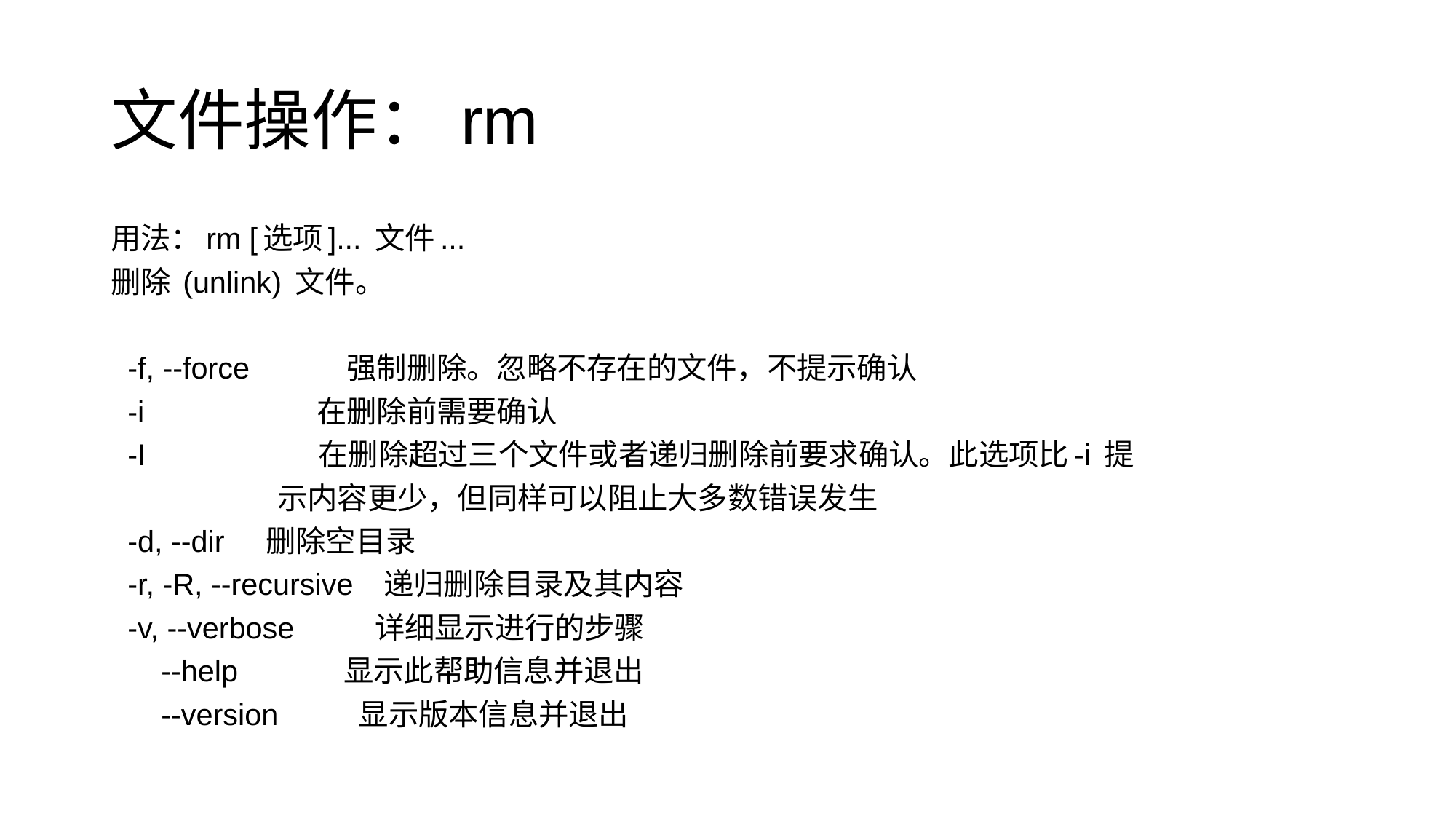

# 文件操作：rm
用法：rm [选项]... 文件...
删除 (unlink) 文件。

  -f, --force           强制删除。忽略不存在的文件，不提示确认
  -i                    在删除前需要确认
  -I                    在删除超过三个文件或者递归删除前要求确认。此选项比-i 提
                        示内容更少，但同样可以阻止大多数错误发生
  -d, --dir	删除空目录
  -r, -R, --recursive   递归删除目录及其内容
  -v, --verbose         详细显示进行的步骤
      --help            显示此帮助信息并退出
      --version         显示版本信息并退出